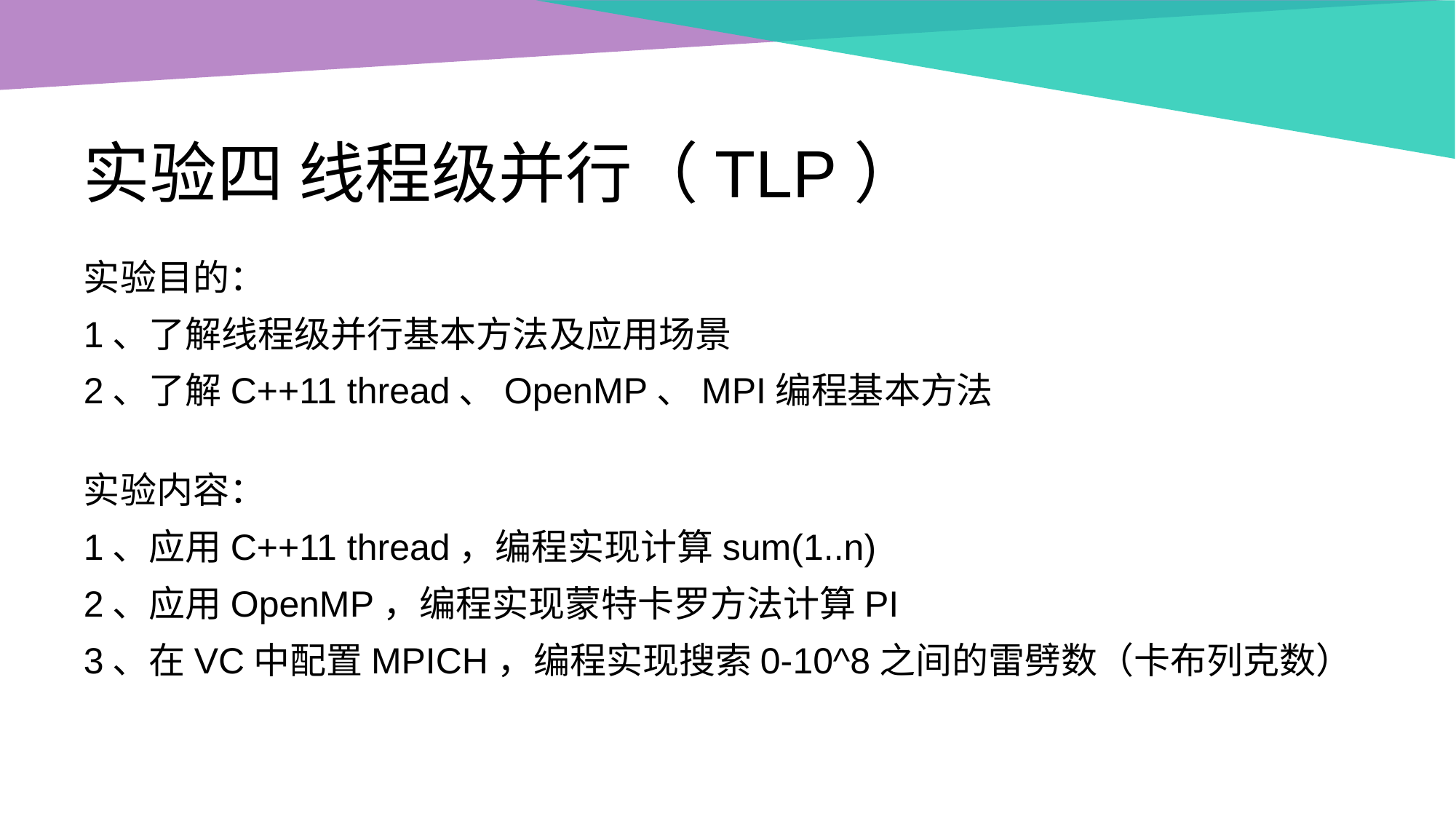

实验四 线程级并行（TLP）
实验目的：
1、了解线程级并行基本方法及应用场景
2、了解C++11 thread、OpenMP、MPI编程基本方法

实验内容：
1、应用C++11 thread，编程实现计算sum(1..n)
2、应用OpenMP，编程实现蒙特卡罗方法计算PI
3、在VC中配置MPICH，编程实现搜索0-10^8之间的雷劈数（卡布列克数）